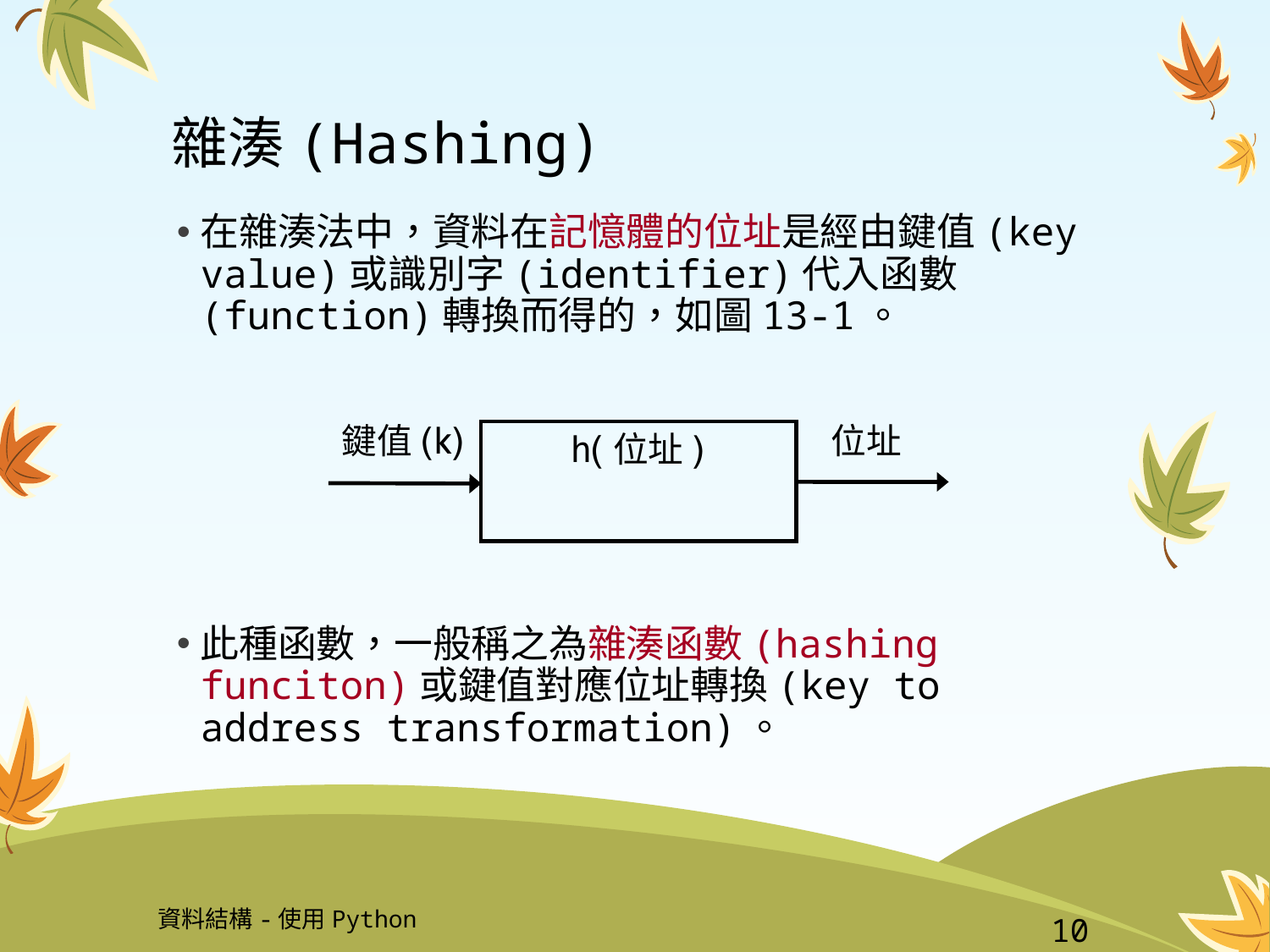

# 雜湊(Hashing)
在雜湊法中，資料在記憶體的位址是經由鍵值(key value)或識別字(identifier)代入函數(function)轉換而得的，如圖13-1。

此種函數，一般稱之為雜湊函數(hashing funciton)或鍵值對應位址轉換(key to address transformation)。
鍵值(k)
h(位址)
位址

資料結構-使用Python
10